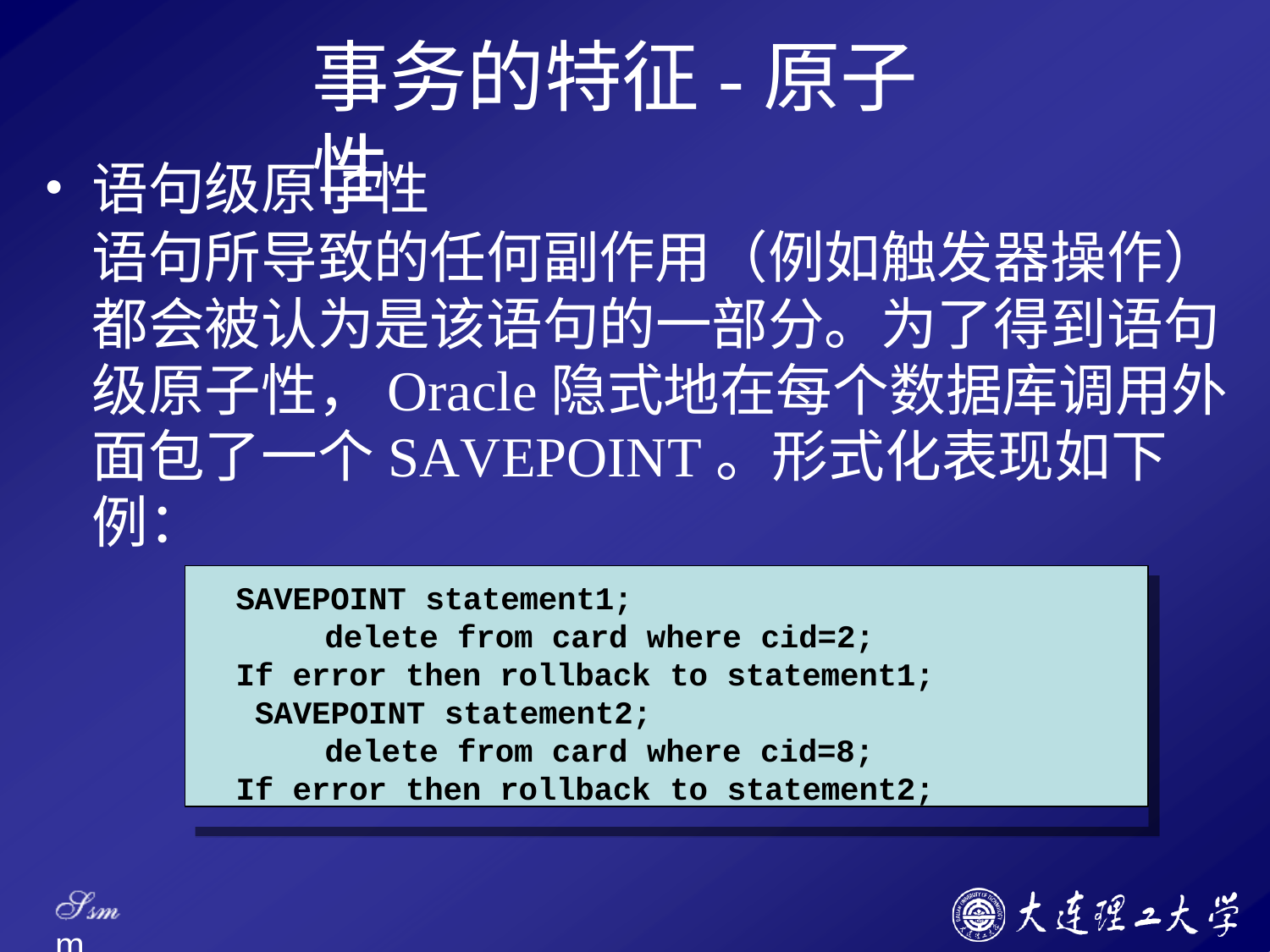

# 事务的特征-原子性
语句级原子性
语句所导致的任何副作用（例如触发器操作）  都会被认为是该语句的一部分。为了得到语句 级原子性，Oracle隐式地在每个数据库调用外 面包了一个SAVEPOINT。形式化表现如下例：
SAVEPOINT statement1;
delete from card where cid=2;
If error then rollback to statement1;  SAVEPOINT statement2;
delete from card where cid=8;
If error then rollback to statement2;

Ssm